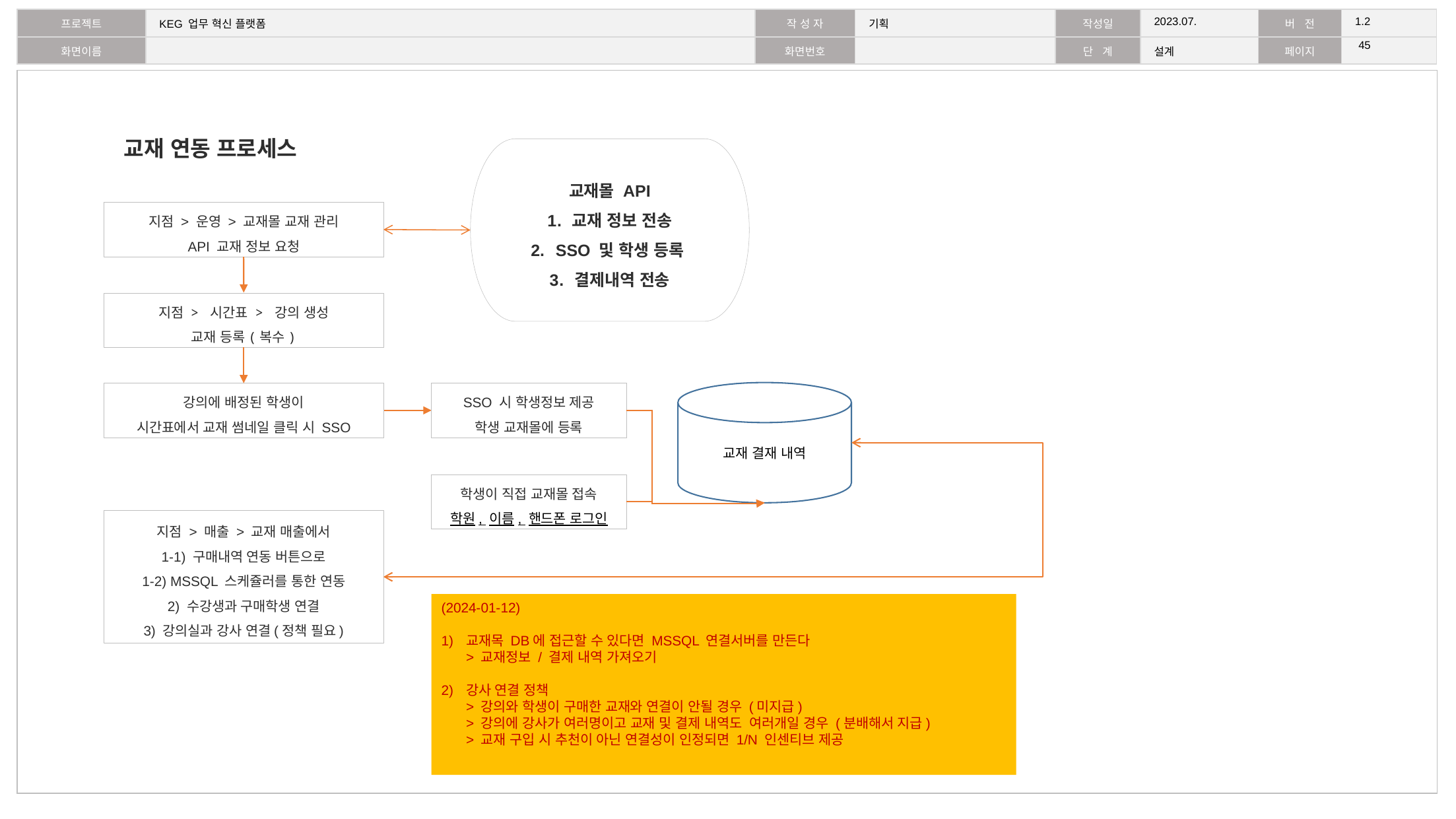

45

#
교재 연동 프로세스
교재몰 API
교재 정보 전송
SSO 및 학생 등록
결제내역 전송
지점 > 운영 > 교재몰 교재 관리
API 교재 정보 요청
지점 > 시간표 > 강의 생성
교재 등록(복수)
교재 결재 내역
강의에 배정된 학생이
시간표에서 교재 썸네일 클릭 시 SSO
SSO 시 학생정보 제공
학생 교재몰에 등록
학생이 직접 교재몰 접속
학원, 이름, 핸드폰 로그인
지점 > 매출 > 교재 매출에서
1-1) 구매내역 연동 버튼으로
1-2) MSSQL 스케쥴러를 통한 연동
2) 수강생과 구매학생 연결
3) 강의실과 강사 연결(정책 필요)
(2024-01-12)

교재목 DB에 접근할 수 있다면 MSSQL 연결서버를 만든다
> 교재정보 / 결제 내역 가져오기

강사 연결 정책
> 강의와 학생이 구매한 교재와 연결이 안될 경우 (미지급)
> 강의에 강사가 여러명이고 교재 및 결제 내역도  여러개일 경우 (분배해서 지급)
> 교재 구입 시 추천이 아닌 연결성이 인정되면 1/N 인센티브 제공